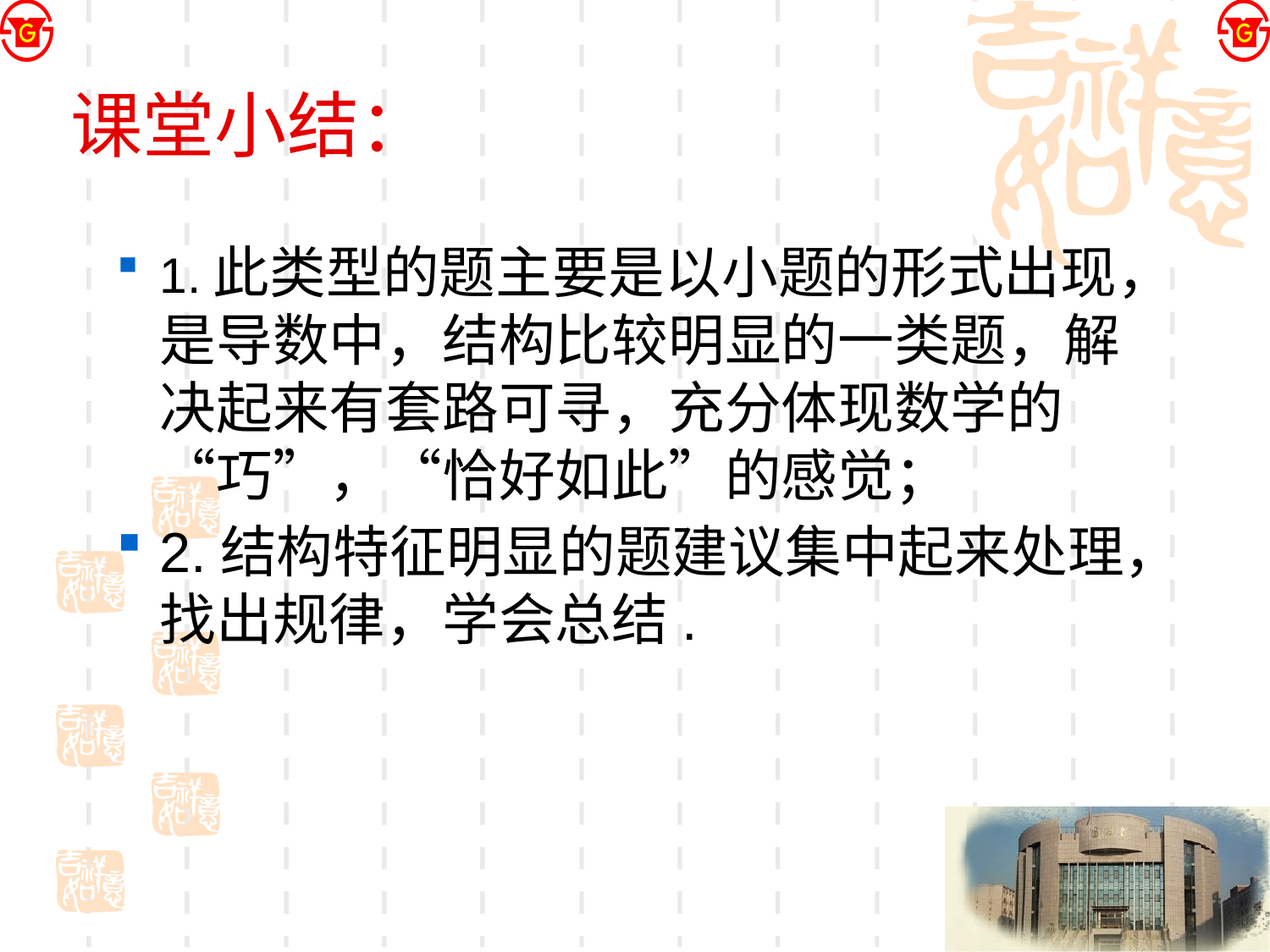

# 课堂小结：
1.此类型的题主要是以小题的形式出现，是导数中，结构比较明显的一类题，解决起来有套路可寻，充分体现数学的“巧”，“恰好如此”的感觉；
2.结构特征明显的题建议集中起来处理，找出规律，学会总结.